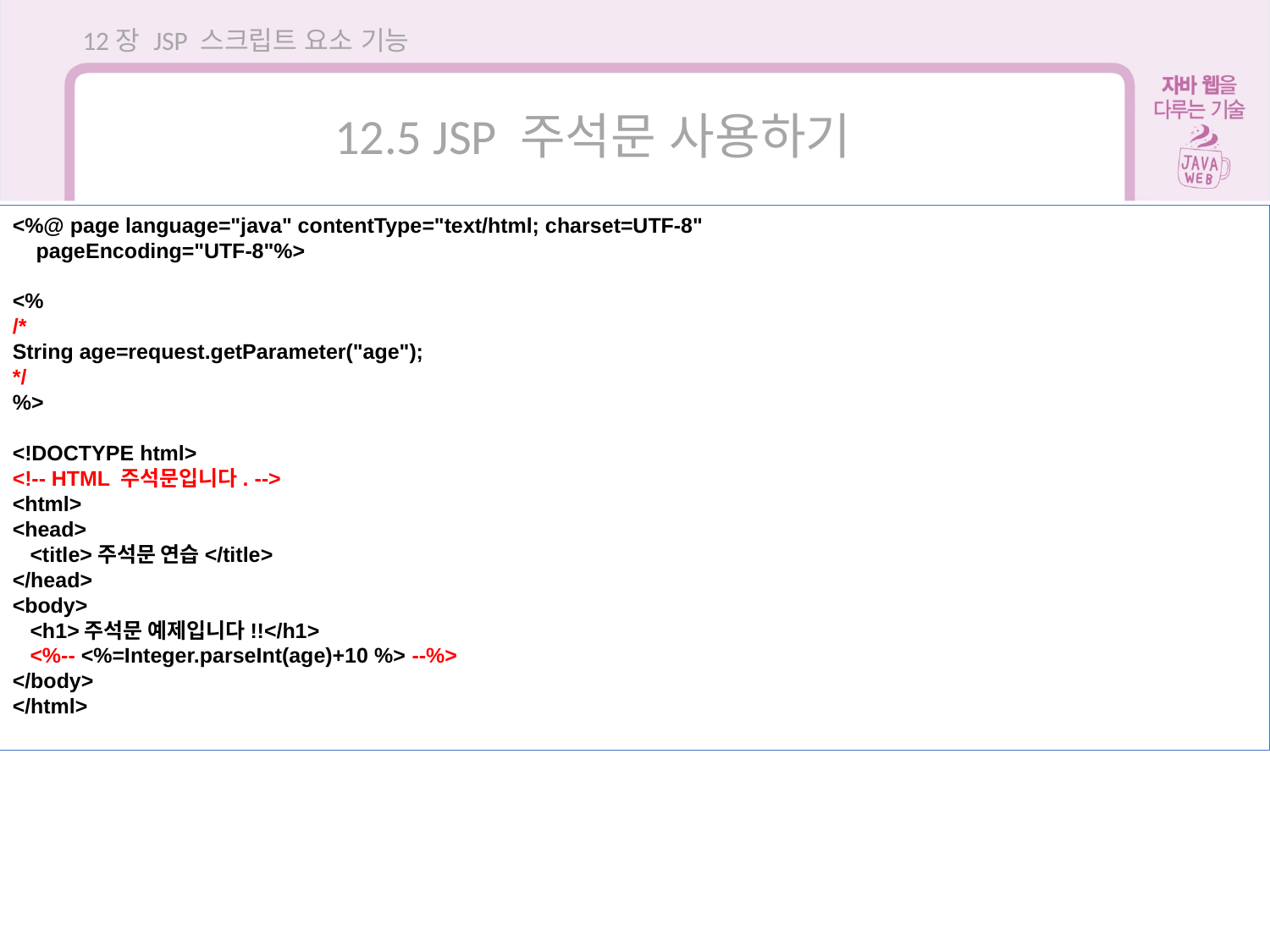

12장 JSP 스크립트 요소 기능
12.5 JSP 주석문 사용하기
<%@ page language="java" contentType="text/html; charset=UTF-8"
    pageEncoding="UTF-8"%>

<%
/*
String age=request.getParameter("age");
*/
%>

<!DOCTYPE html>
<!-- HTML 주석문입니다. -->
<html>
<head>
   <title>주석문 연습</title>
</head>
<body>
   <h1>주석문 예제입니다!!</h1>
   <%-- <%=Integer.parseInt(age)+10 %> --%>
</body>
</html>